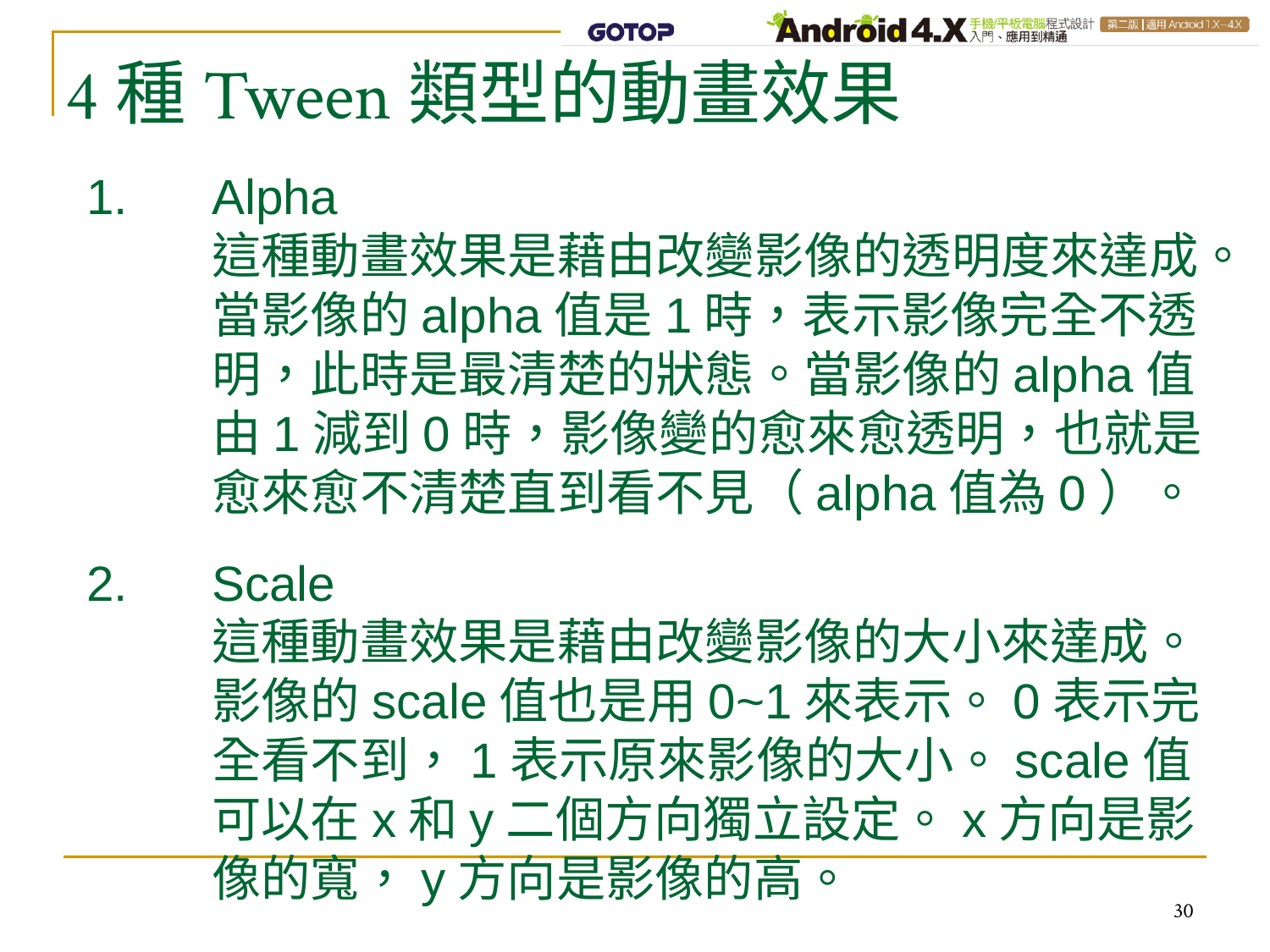

# 4種Tween類型的動畫效果
1.	Alpha
這種動畫效果是藉由改變影像的透明度來達成。當影像的alpha值是1時，表示影像完全不透明，此時是最清楚的狀態。當影像的alpha值由1減到0時，影像變的愈來愈透明，也就是愈來愈不清楚直到看不見（alpha值為0）。
2.	Scale
這種動畫效果是藉由改變影像的大小來達成。影像的scale值也是用0~1來表示。0表示完全看不到，1表示原來影像的大小。scale值可以在x和y二個方向獨立設定。x方向是影像的寬，y方向是影像的高。
30